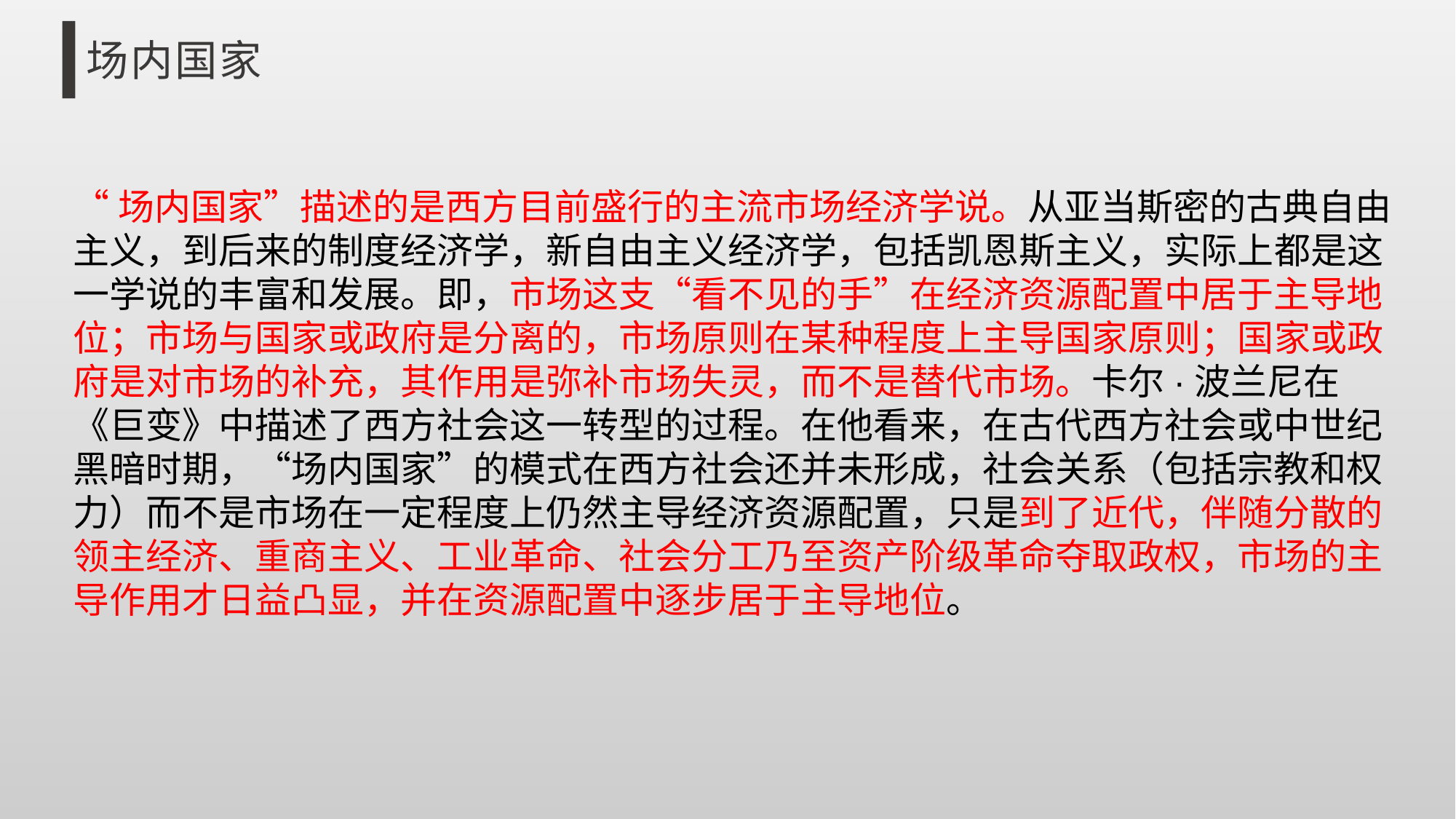

场内国家

“场内国家”描述的是西方目前盛行的主流市场经济学说。从亚当斯密的古典自由
主义，到后来的制度经济学，新自由主义经济学，包括凯恩斯主义，实际上都是这
一学说的丰富和发展。即，市场这支“看不见的手”在经济资源配置中居于主导地
位；市场与国家或政府是分离的，市场原则在某种程度上主导国家原则；国家或政
府是对市场的补充，其作用是弥补市场失灵，而不是替代市场。卡尔·波兰尼在
《巨变》中描述了西方社会这一转型的过程。在他看来，在古代西方社会或中世纪
黑暗时期，“场内国家”的模式在西方社会还并未形成，社会关系（包括宗教和权
力）而不是市场在一定程度上仍然主导经济资源配置，只是到了近代，伴随分散的
领主经济、重商主义、工业革命、社会分工乃至资产阶级革命夺取政权，市场的主
导作用才日益凸显，并在资源配置中逐步居于主导地位。